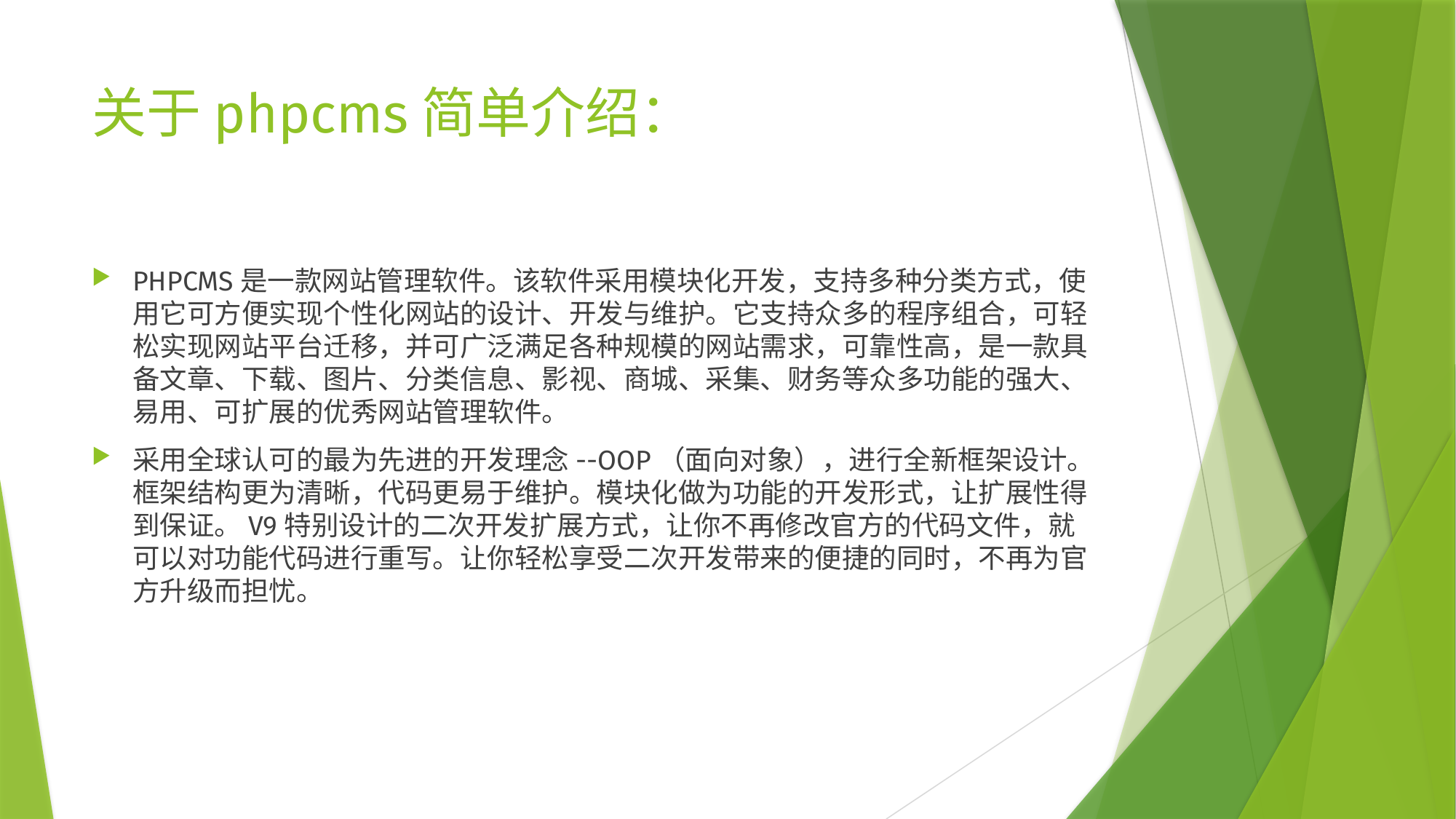

# 关于phpcms简单介绍：
PHPCMS是一款网站管理软件。该软件采用模块化开发，支持多种分类方式，使用它可方便实现个性化网站的设计、开发与维护。它支持众多的程序组合，可轻松实现网站平台迁移，并可广泛满足各种规模的网站需求，可靠性高，是一款具备文章、下载、图片、分类信息、影视、商城、采集、财务等众多功能的强大、易用、可扩展的优秀网站管理软件。
采用全球认可的最为先进的开发理念--OOP（面向对象），进行全新框架设计。框架结构更为清晰，代码更易于维护。模块化做为功能的开发形式，让扩展性得到保证。V9特别设计的二次开发扩展方式，让你不再修改官方的代码文件，就可以对功能代码进行重写。让你轻松享受二次开发带来的便捷的同时，不再为官方升级而担忧。